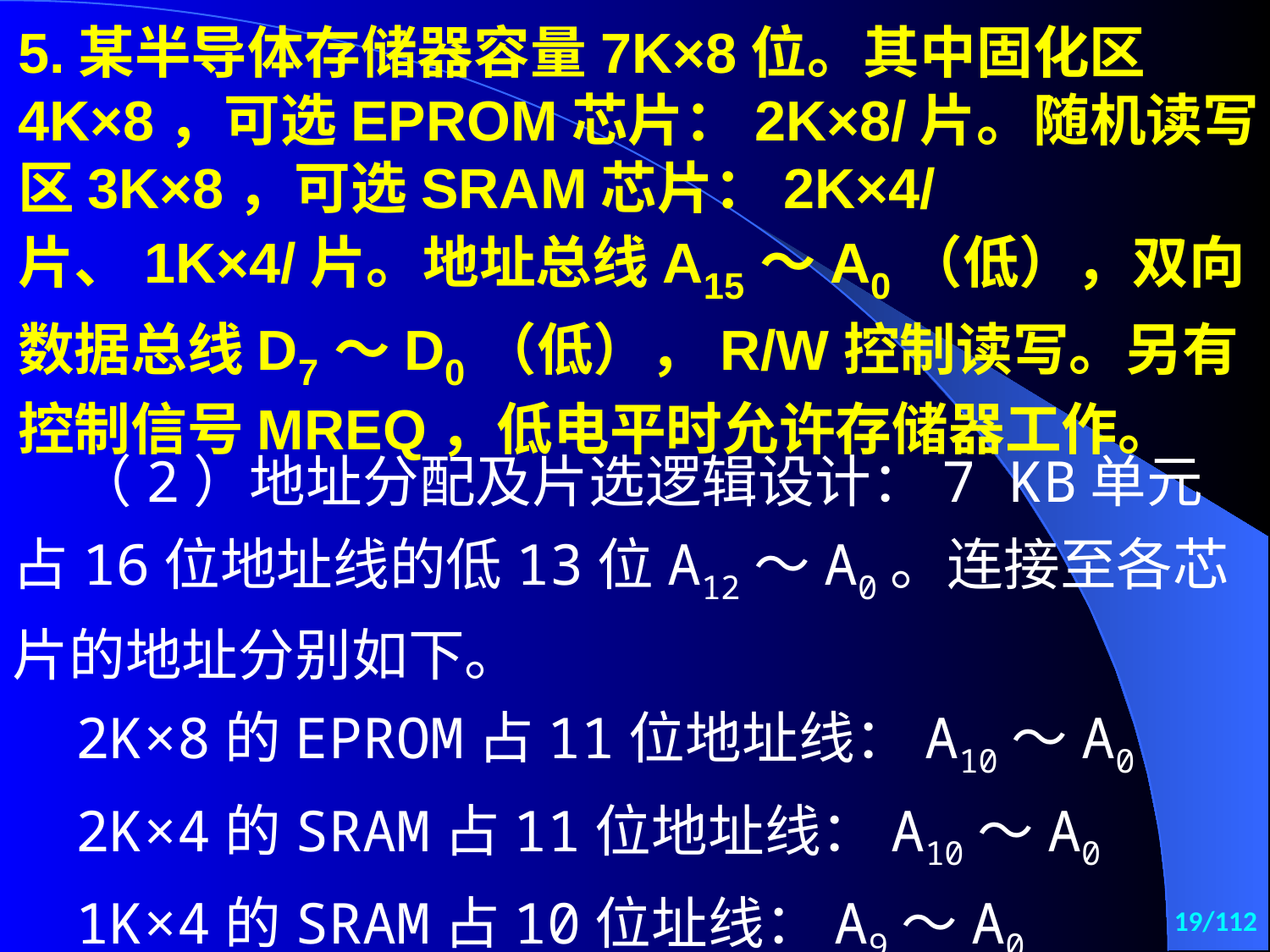

5.某半导体存储器容量7K×8位。其中固化区4K×8，可选EPROM芯片：2K×8/片。随机读写区3K×8，可选SRAM芯片：2K×4/片、1K×4/片。地址总线A15～A0（低），双向数据总线D7～D0（低），R/W控制读写。另有控制信号MREQ，低电平时允许存储器工作。
（2）地址分配及片选逻辑设计：7 KB单元占16位地址线的低13位A12～A0。连接至各芯片的地址分别如下。
2K×8的EPROM占11位地址线：A10～A0
2K×4的SRAM占11位地址线：A10～A0
1K×4的SRAM占10位址线：A9～A0
19/112